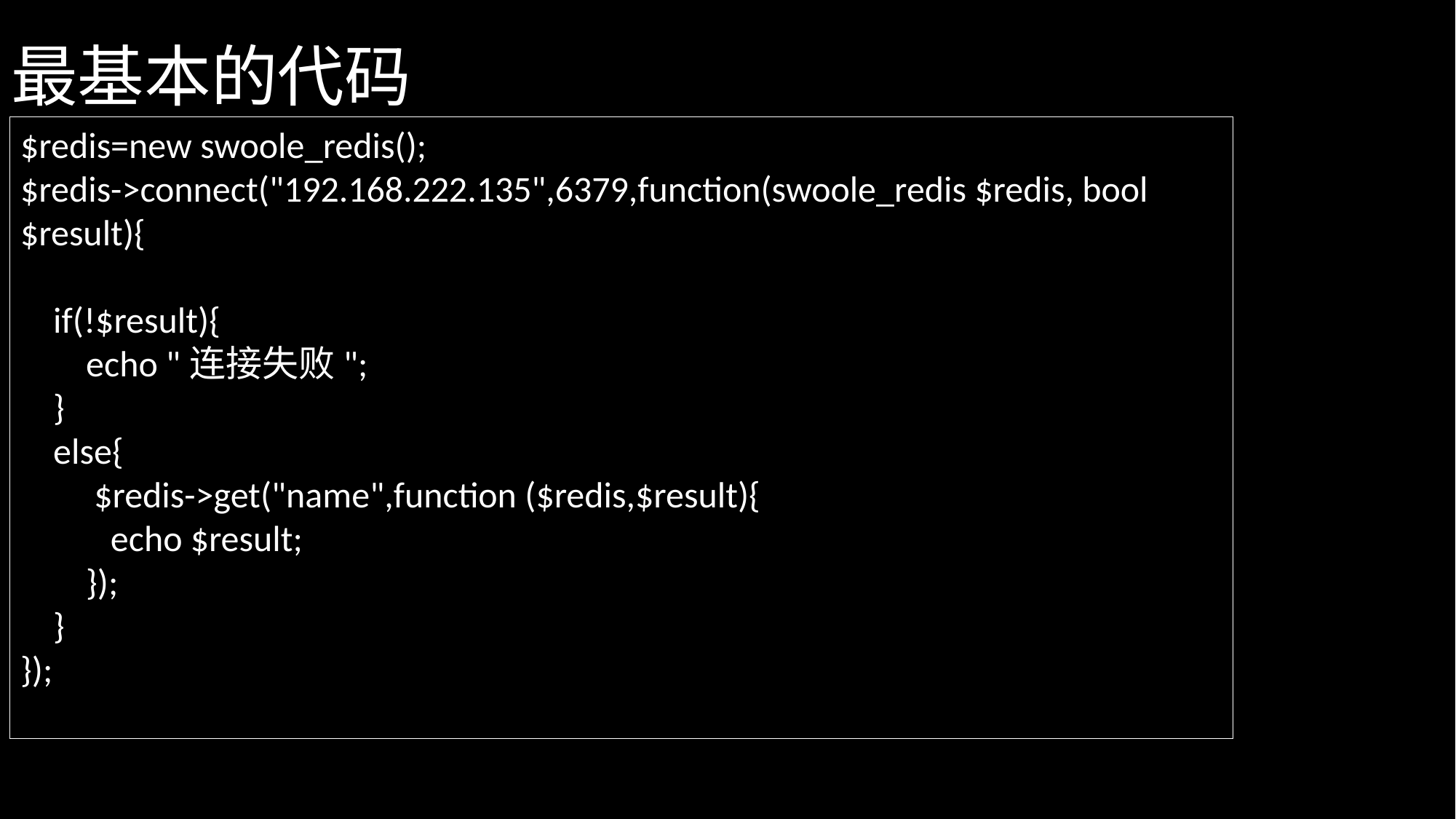

# 最基本的代码
$redis=new swoole_redis();
$redis->connect("192.168.222.135",6379,function(swoole_redis $redis, bool $result){

    if(!$result){
        echo "连接失败";
    }
    else{
         $redis->get("name",function ($redis,$result){
           echo $result;
        });
    }
});